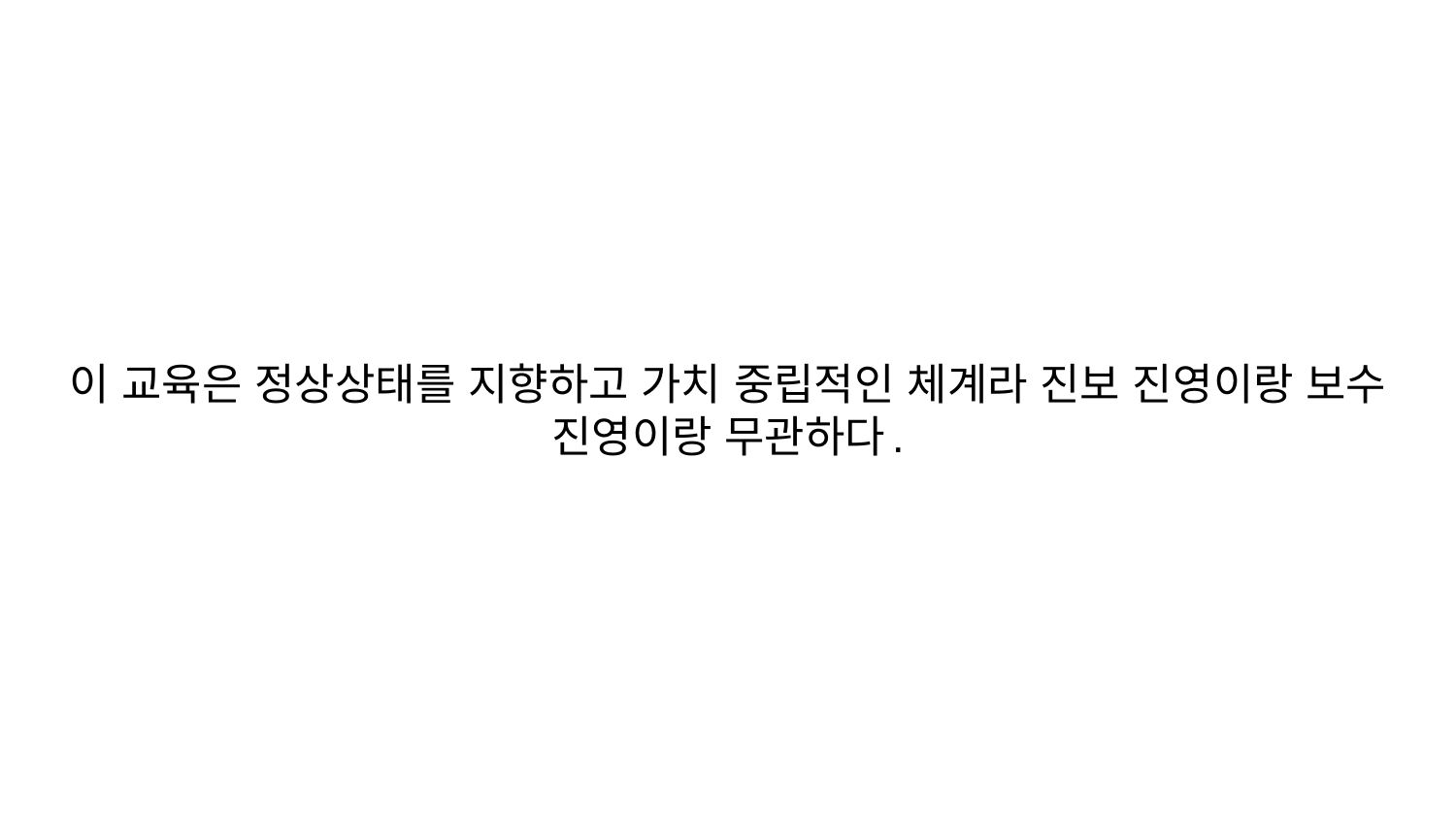

# 이 교육은 정상상태를 지향하고 가치 중립적인 체계라 진보 진영이랑 보수 진영이랑 무관하다.